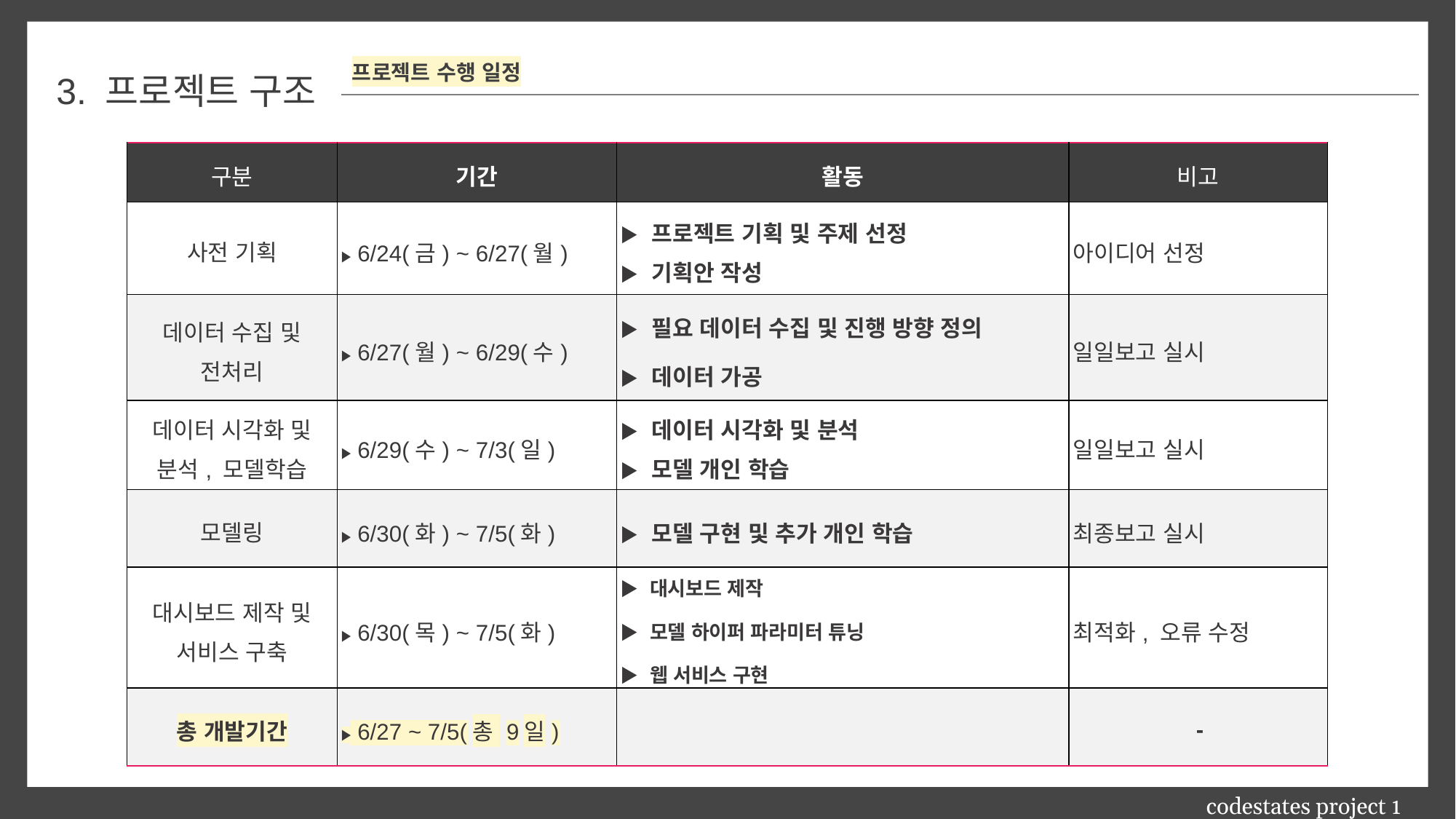

03
프로젝트 수행 일정
3. 프로젝트 구조
| 구분 | 기간 | 활동 | 비고 |
| --- | --- | --- | --- |
| 사전 기획 | ▶ 6/24(금) ~ 6/27(월) | ▶ 프로젝트 기획 및 주제 선정 ▶ 기획안 작성 | 아이디어 선정 |
| 데이터 수집 및 전처리 | ▶ 6/27(월) ~ 6/29(수) | ▶ 필요 데이터 수집 및 진행 방향 정의 ▶ 데이터 가공 | 일일보고 실시 |
| 데이터 시각화 및 분석, 모델학습 | ▶ 6/29(수) ~ 7/3(일) | ▶ 데이터 시각화 및 분석 ▶ 모델 개인 학습 | 일일보고 실시 |
| 모델링 | ▶ 6/30(화) ~ 7/5(화) | ▶ 모델 구현 및 추가 개인 학습 | 최종보고 실시 |
| 대시보드 제작 및 서비스 구축 | ▶ 6/30(목) ~ 7/5(화) | ▶ 대시보드 제작 ▶ 모델 하이퍼 파라미터 튜닝 ▶ 웹 서비스 구현 | 최적화, 오류 수정 |
| 총 개발기간 | ▶ 6/27 ~ 7/5(총 9일) |  | - |
codestates project 1